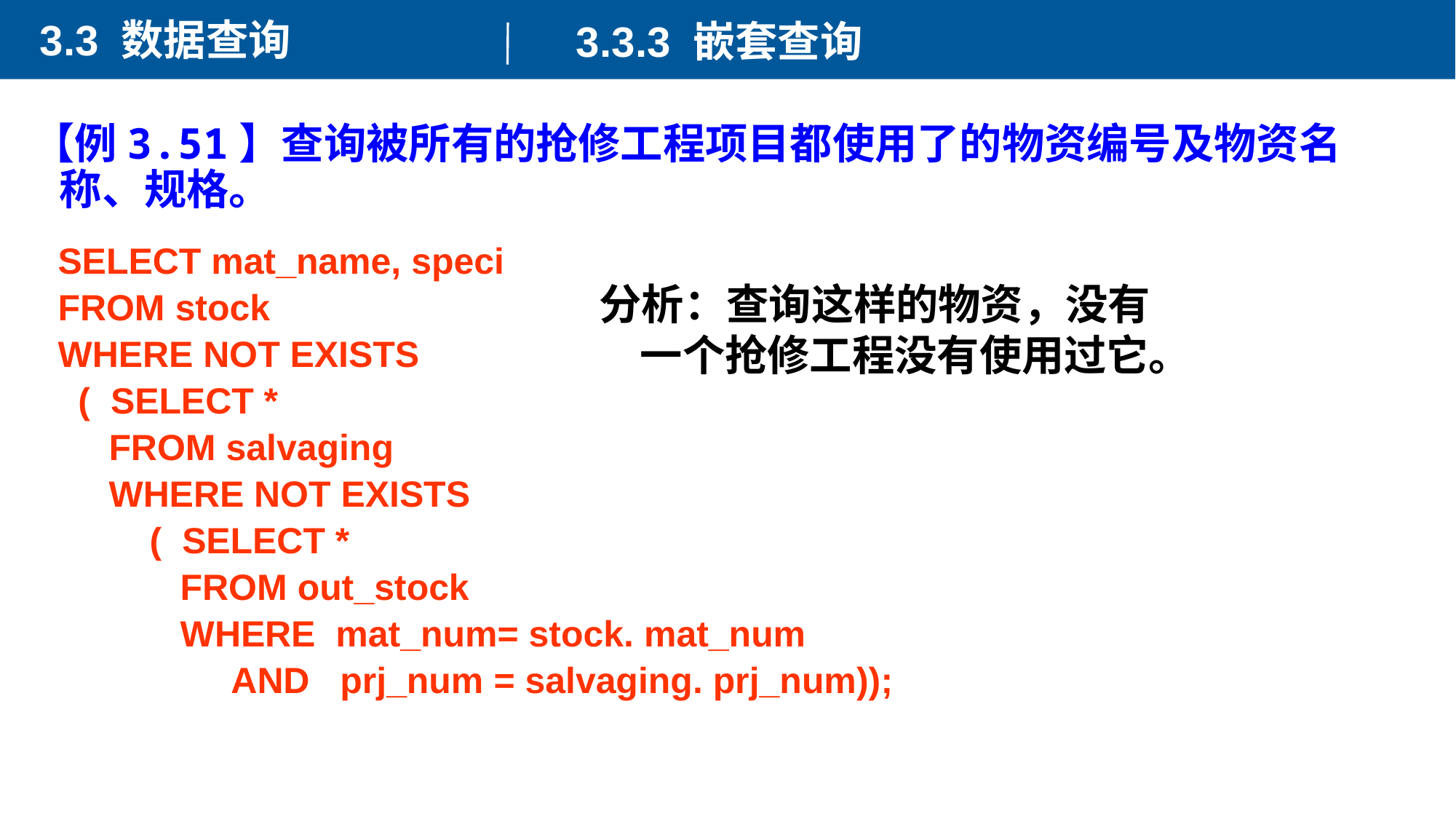

3.3 数据查询
3.3.3 嵌套查询
【例3.51】查询被所有的抢修工程项目都使用了的物资编号及物资名称、规格。
SELECT mat_name, speci
FROM stock
WHERE NOT EXISTS
  (  SELECT *
     FROM salvaging
     WHERE NOT EXISTS
         (  SELECT *
            FROM out_stock
            WHERE  mat_num= stock. mat_num
                 AND   prj_num = salvaging. prj_num));
分析：查询这样的物资，没有一个抢修工程没有使用过它。